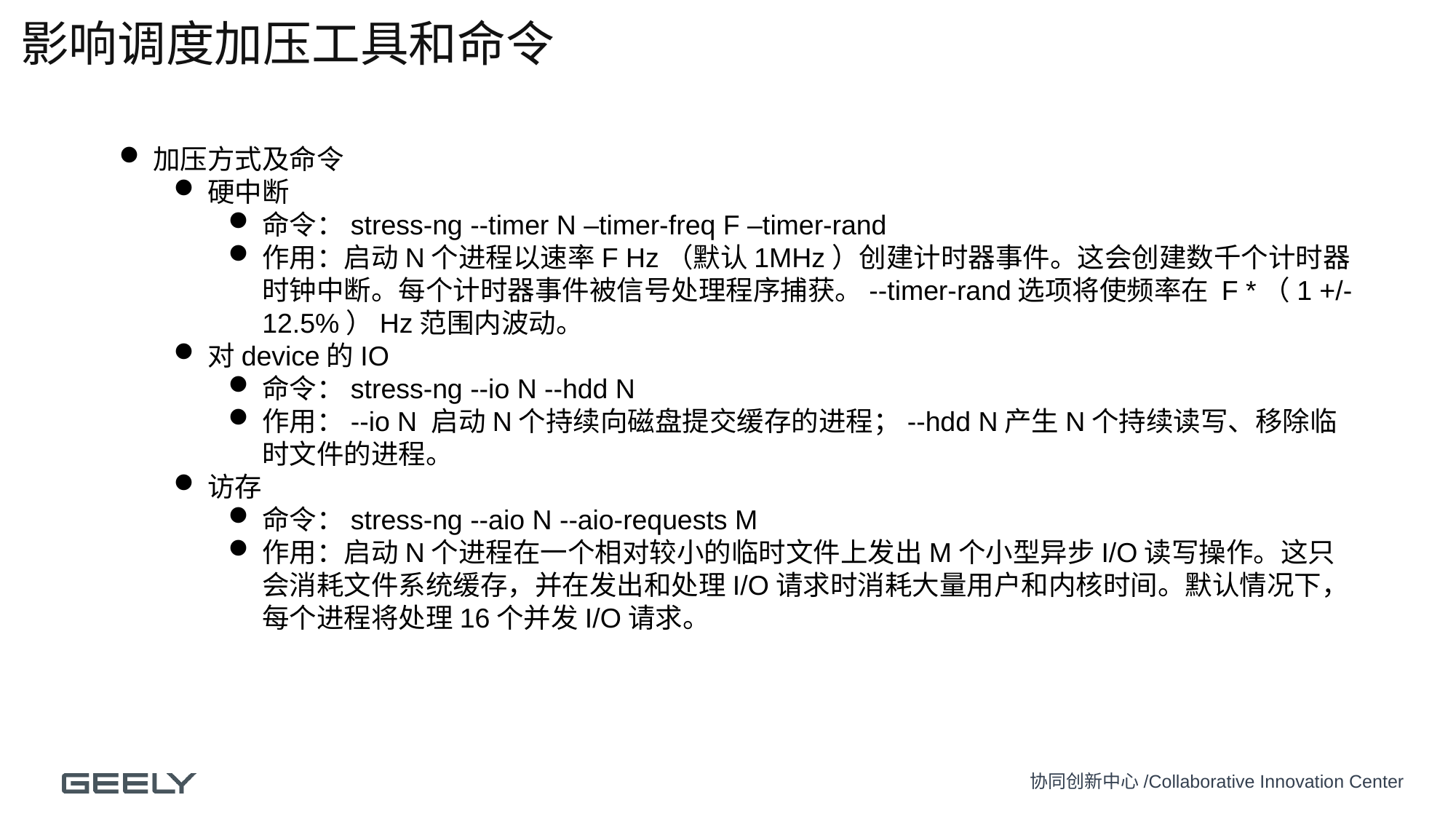

影响调度加压工具和命令
加压方式及命令
硬中断
命令：stress-ng --timer N –timer-freq F –timer-rand
作用：启动N个进程以速率F Hz（默认1MHz）创建计时器事件。这会创建数千个计时器时钟中断。每个计时器事件被信号处理程序捕获。--timer-rand选项将使频率在 F *（1 +/- 12.5%）Hz范围内波动。
对device的IO
命令：stress-ng --io N --hdd N
作用：--io N 启动N个持续向磁盘提交缓存的进程；--hdd N产生N个持续读写、移除临时文件的进程。
访存
命令：stress-ng --aio N --aio-requests M
作用：启动N个进程在一个相对较小的临时文件上发出M个小型异步I/O读写操作。这只会消耗文件系统缓存，并在发出和处理I/O请求时消耗大量用户和内核时间。默认情况下，每个进程将处理16个并发I/O请求。